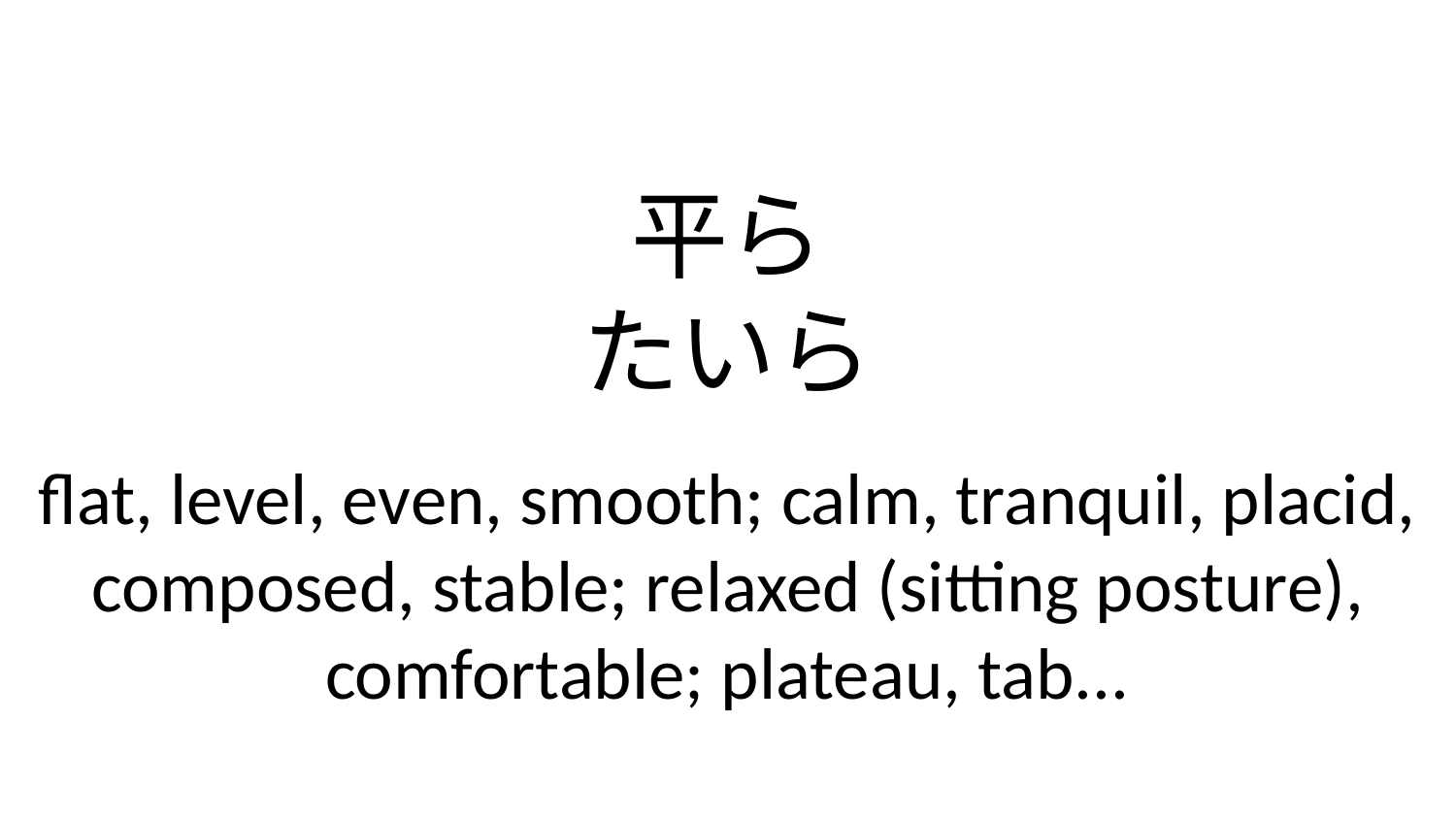

平ら
たいら
flat, level, even, smooth; calm, tranquil, placid, composed, stable; relaxed (sitting posture), comfortable; plateau, tab...